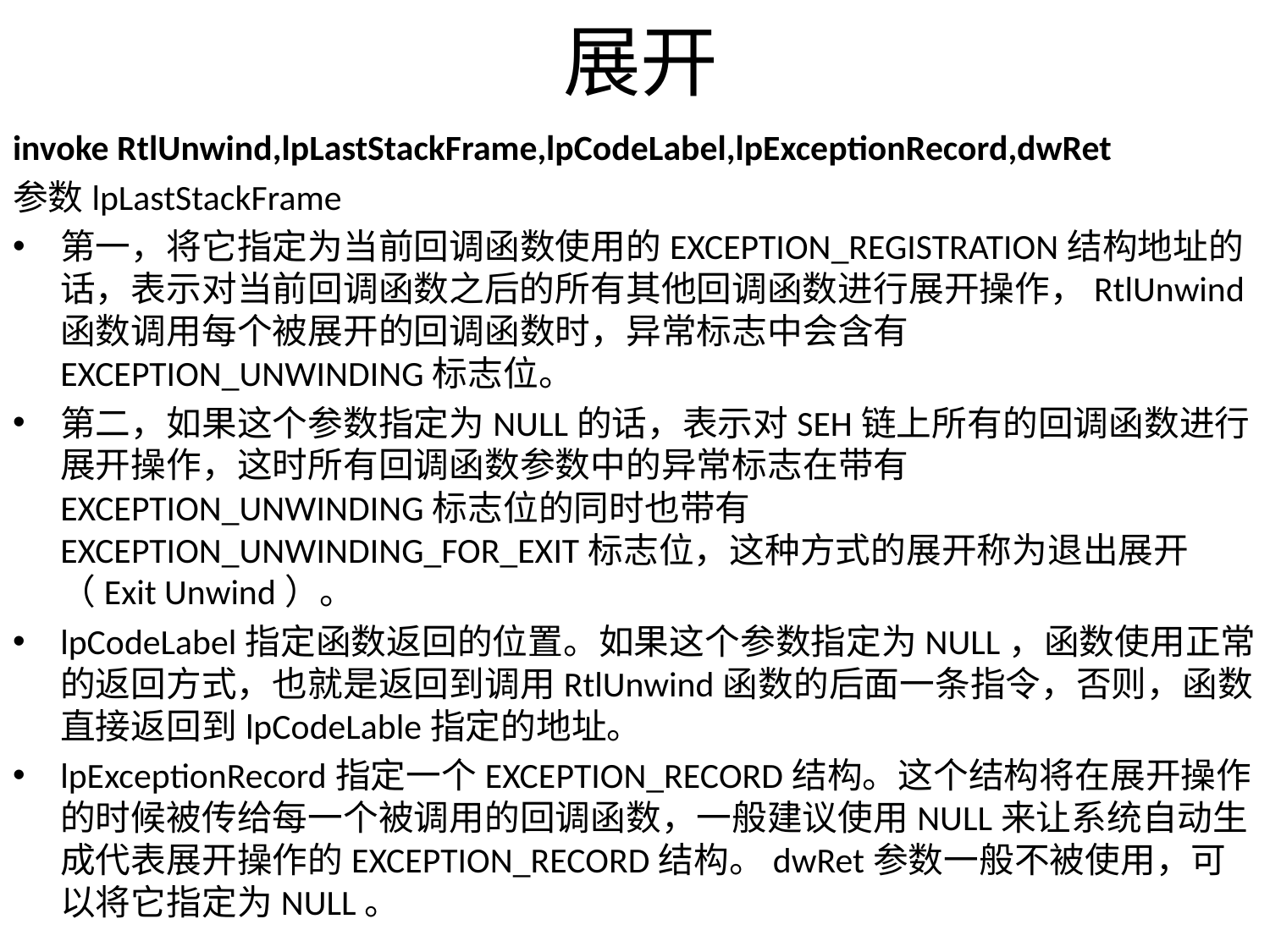

# 展开
invoke RtlUnwind,lpLastStackFrame,lpCodeLabel,lpExceptionRecord,dwRet
参数lpLastStackFrame
第一，将它指定为当前回调函数使用的EXCEPTION_REGISTRATION结构地址的话，表示对当前回调函数之后的所有其他回调函数进行展开操作，RtlUnwind函数调用每个被展开的回调函数时，异常标志中会含有EXCEPTION_UNWINDING标志位。
第二，如果这个参数指定为NULL的话，表示对SEH链上所有的回调函数进行展开操作，这时所有回调函数参数中的异常标志在带有EXCEPTION_UNWINDING标志位的同时也带有EXCEPTION_UNWINDING_FOR_EXIT标志位，这种方式的展开称为退出展开（Exit Unwind）。
lpCodeLabel指定函数返回的位置。如果这个参数指定为NULL，函数使用正常的返回方式，也就是返回到调用RtlUnwind函数的后面一条指令，否则，函数直接返回到lpCodeLable指定的地址。
lpExceptionRecord指定一个EXCEPTION_RECORD结构。这个结构将在展开操作的时候被传给每一个被调用的回调函数，一般建议使用NULL来让系统自动生成代表展开操作的EXCEPTION_RECORD结构。dwRet参数一般不被使用，可以将它指定为NULL。